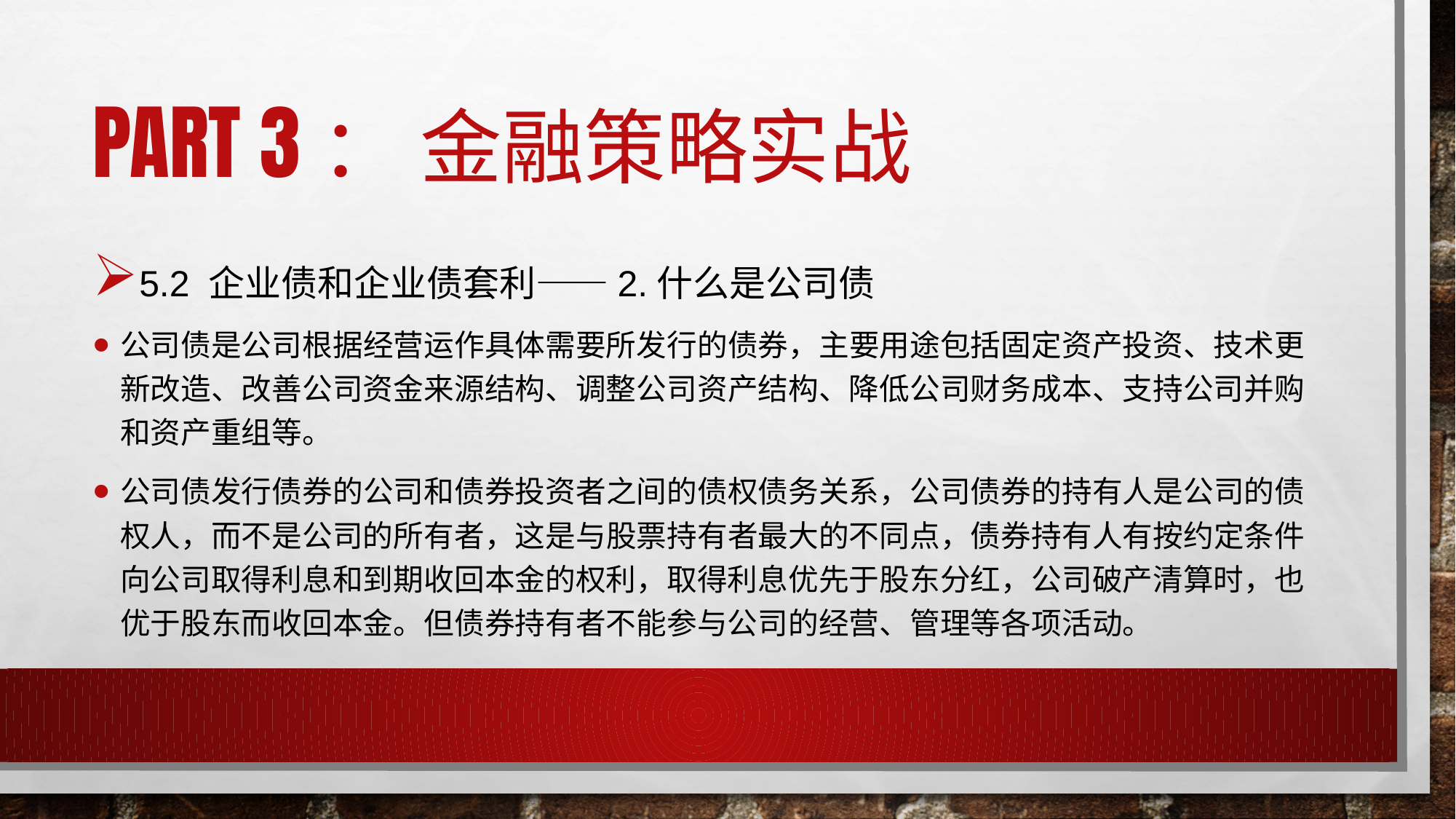

# Part 3： 金融策略实战
5.2 企业债和企业债套利——2.什么是公司债
公司债是公司根据经营运作具体需要所发行的债券，主要用途包括固定资产投资、技术更新改造、改善公司资金来源结构、调整公司资产结构、降低公司财务成本、支持公司并购和资产重组等。
公司债发行债券的公司和债券投资者之间的债权债务关系，公司债券的持有人是公司的债权人，而不是公司的所有者，这是与股票持有者最大的不同点，债券持有人有按约定条件向公司取得利息和到期收回本金的权利，取得利息优先于股东分红，公司破产清算时，也优于股东而收回本金。但债券持有者不能参与公司的经营、管理等各项活动。